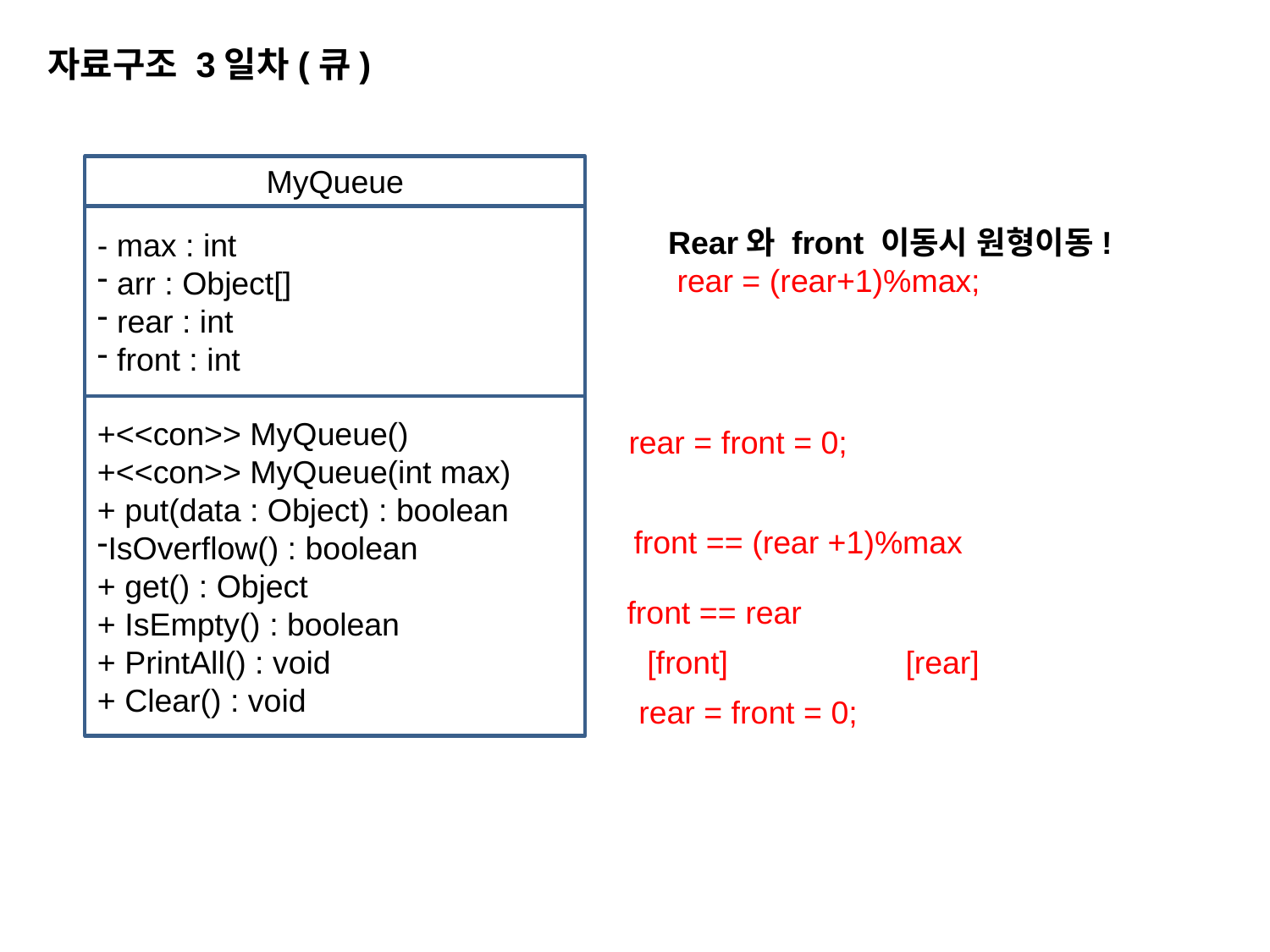

자료구조 3일차(큐)
MyQueue
- max : int
 arr : Object[]
 rear : int
 front : int
Rear와 front 이동시 원형이동!
 rear = (rear+1)%max;
+<<con>> MyQueue()
+<<con>> MyQueue(int max)
+ put(data : Object) : boolean
IsOverflow() : boolean
+ get() : Object
+ IsEmpty() : boolean
+ PrintAll() : void
+ Clear() : void
rear = front = 0;
front == (rear +1)%max
front == rear
[front]                    [rear]
rear = front = 0;